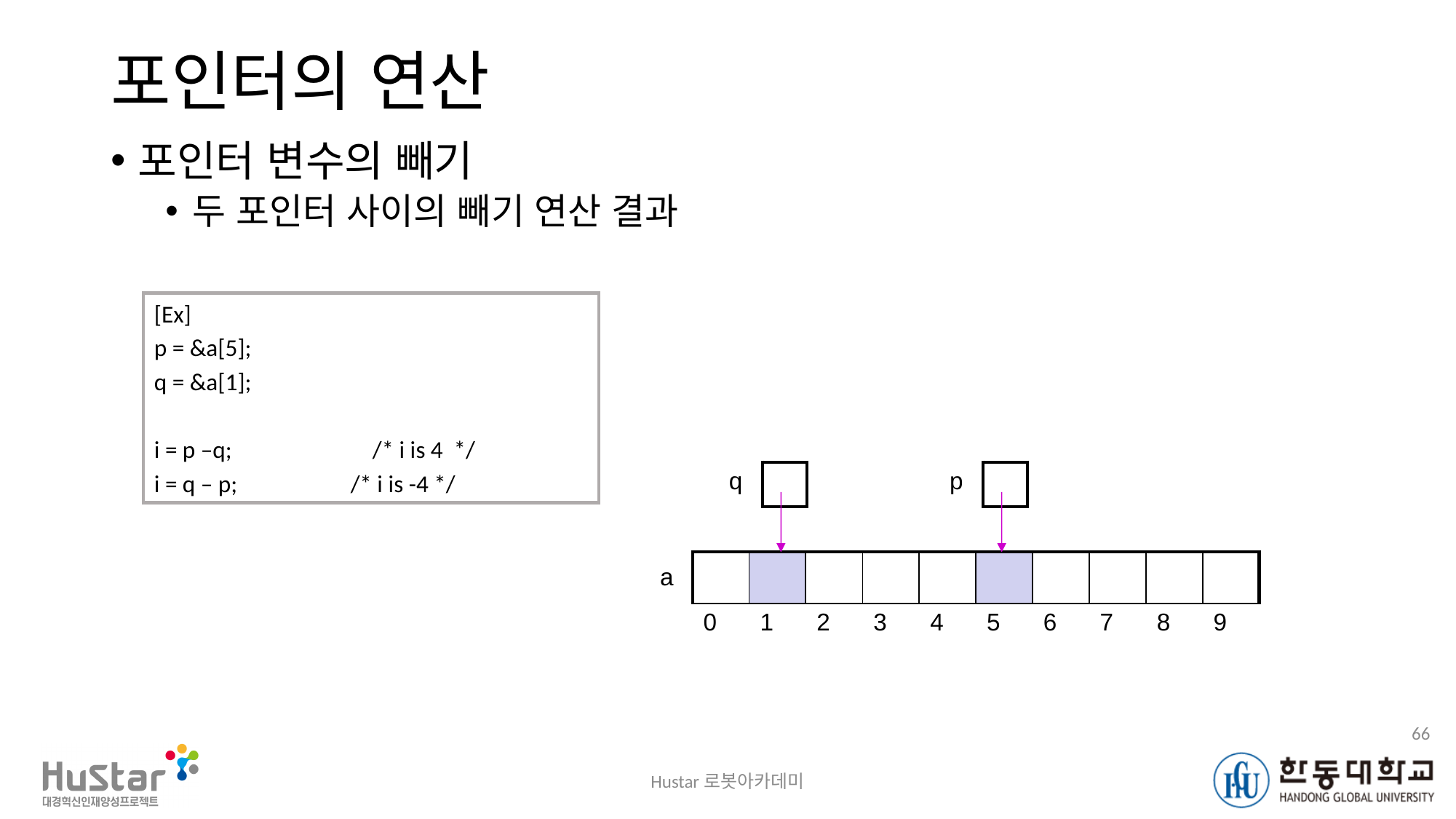

# 포인터의 연산
포인터 변수의 빼기
두 포인터 사이의 빼기 연산 결과
[Ex]
p = &a[5];
q = &a[1];

i = p –q;	  	/* i is 4  */
i = q – p;	                /* i is -4 */
| q |  |
| --- | --- |
| p |  |
| --- | --- |

|  |  |  |  |  |  |  |  |  |  |
| --- | --- | --- | --- | --- | --- | --- | --- | --- | --- |
| 0 | 1 | 2 | 3 | 4 | 5 | 6 | 7 | 8 | 9 |
a
66
Hustar로봇아카데미